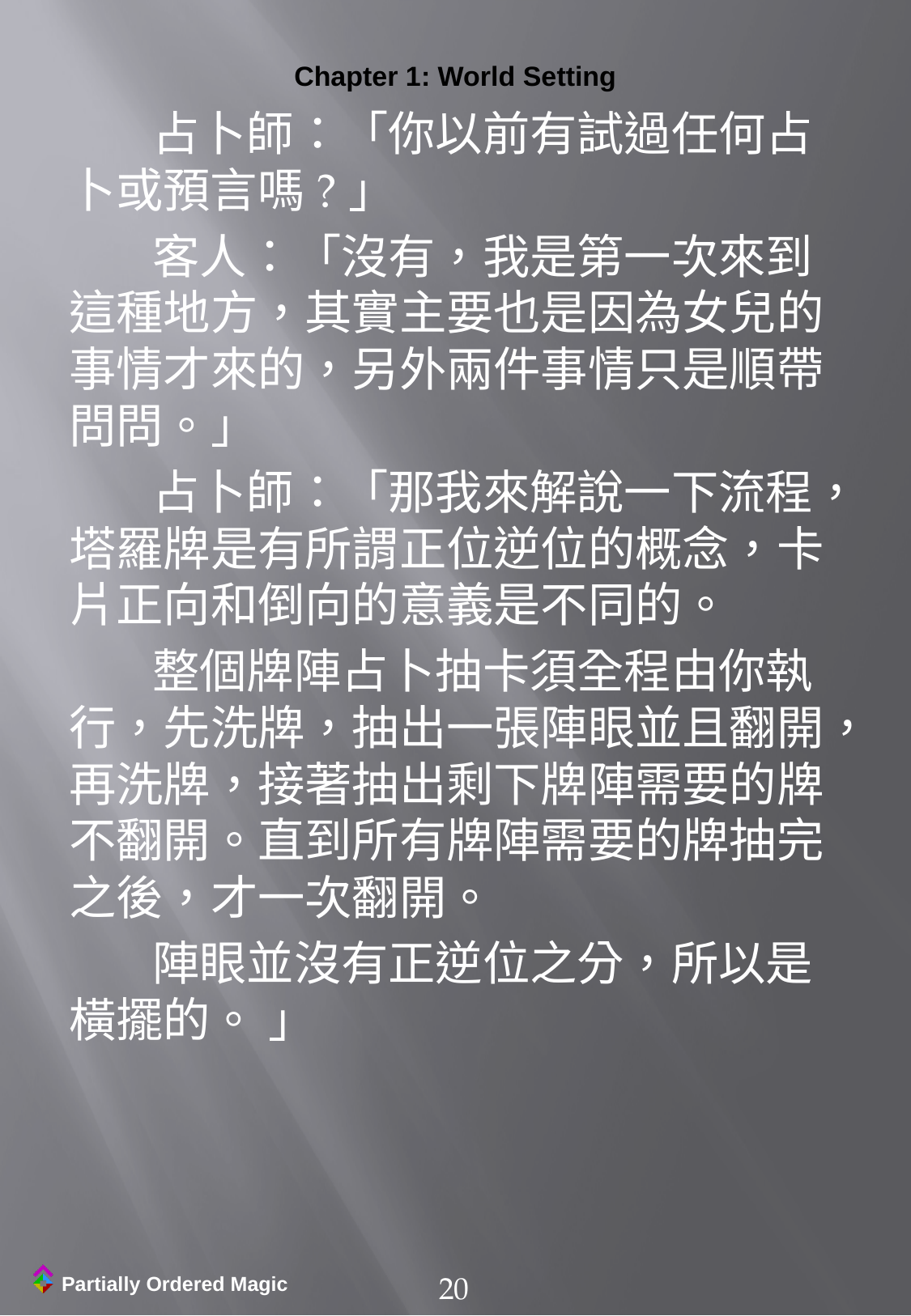

# Chapter 1: World Setting
占卜師：「你以前有試過任何占卜或預言嗎?」
客人：「沒有，我是第一次來到這種地方，其實主要也是因為女兒的事情才來的，另外兩件事情只是順帶問問。」
占卜師：「那我來解說一下流程，塔羅牌是有所謂正位逆位的概念，卡片正向和倒向的意義是不同的。
整個牌陣占卜抽卡須全程由你執行，先洗牌，抽出一張陣眼並且翻開，再洗牌，接著抽出剩下牌陣需要的牌不翻開。直到所有牌陣需要的牌抽完之後，才一次翻開。
陣眼並沒有正逆位之分，所以是橫擺的。 」